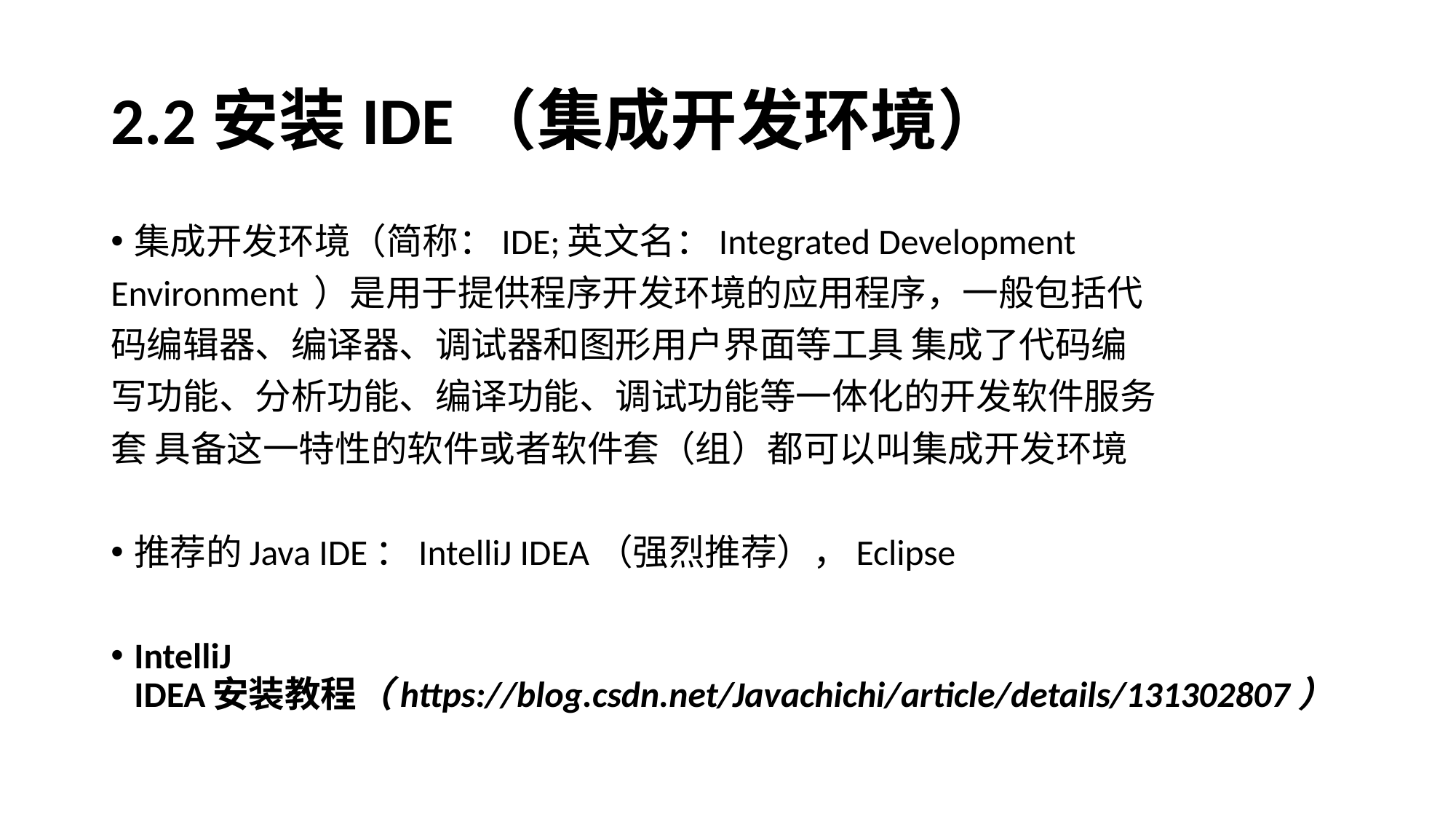

# 2.2安装IDE（集成开发环境）
集成开发环境（简称：IDE;英文名：Integrated Development
Environment ）是用于提供程序开发环境的应用程序，一般包括代
码编辑器、编译器、调试器和图形用户界面等工具 集成了代码编
写功能、分析功能、编译功能、调试功能等一体化的开发软件服务
套 具备这一特性的软件或者软件套（组）都可以叫集成开发环境

推荐的Java IDE：IntelliJ IDEA（强烈推荐），Eclipse

IntelliJ IDEA安装教程（https://blog.csdn.net/Javachichi/article/details/131302807）